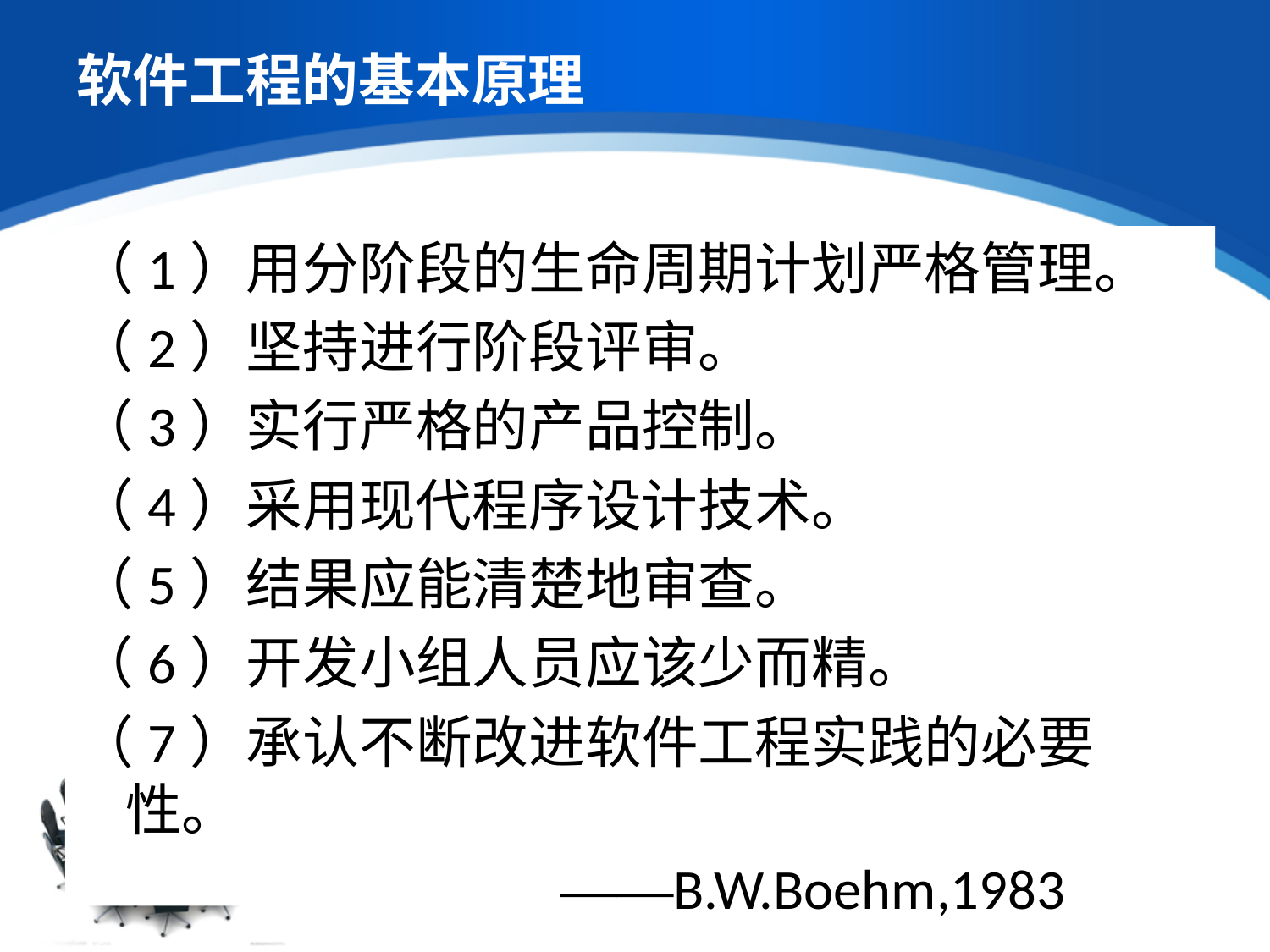

# 软件工程的基本原理
（1）用分阶段的生命周期计划严格管理。
（2）坚持进行阶段评审。
（3）实行严格的产品控制。
（4）采用现代程序设计技术。
（5）结果应能清楚地审查。
（6）开发小组人员应该少而精。
（7）承认不断改进软件工程实践的必要性。
                                      ——B.W.Boehm,1983